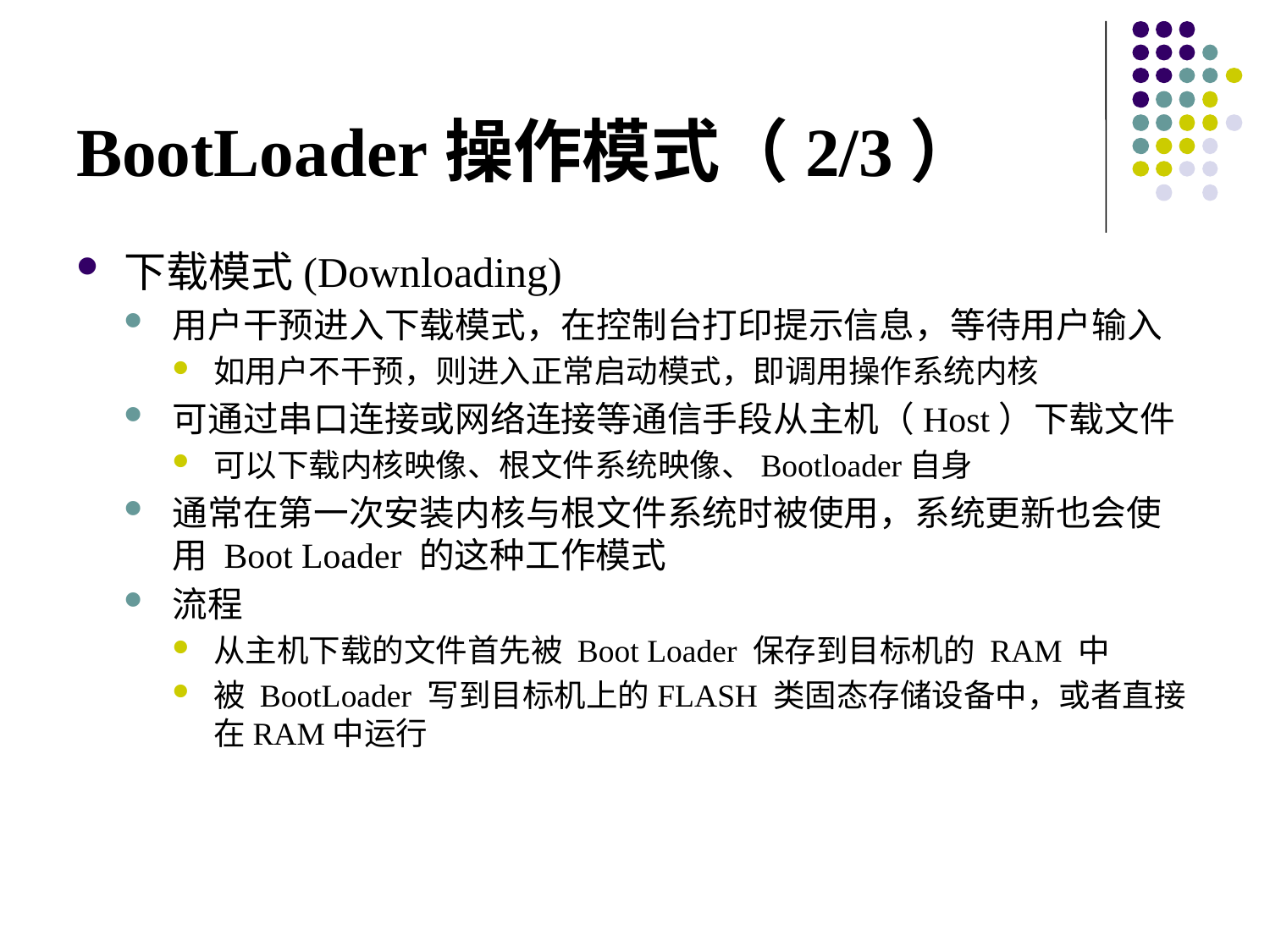

# BootLoader操作模式（2/3）
下载模式(Downloading)
用户干预进入下载模式，在控制台打印提示信息，等待用户输入
如用户不干预，则进入正常启动模式，即调用操作系统内核
可通过串口连接或网络连接等通信手段从主机（Host）下载文件
可以下载内核映像、根文件系统映像、Bootloader自身
通常在第一次安装内核与根文件系统时被使用，系统更新也会使用 Boot Loader 的这种工作模式
流程
从主机下载的文件首先被 Boot Loader 保存到目标机的 RAM 中
被 BootLoader 写到目标机上的FLASH 类固态存储设备中，或者直接在RAM中运行